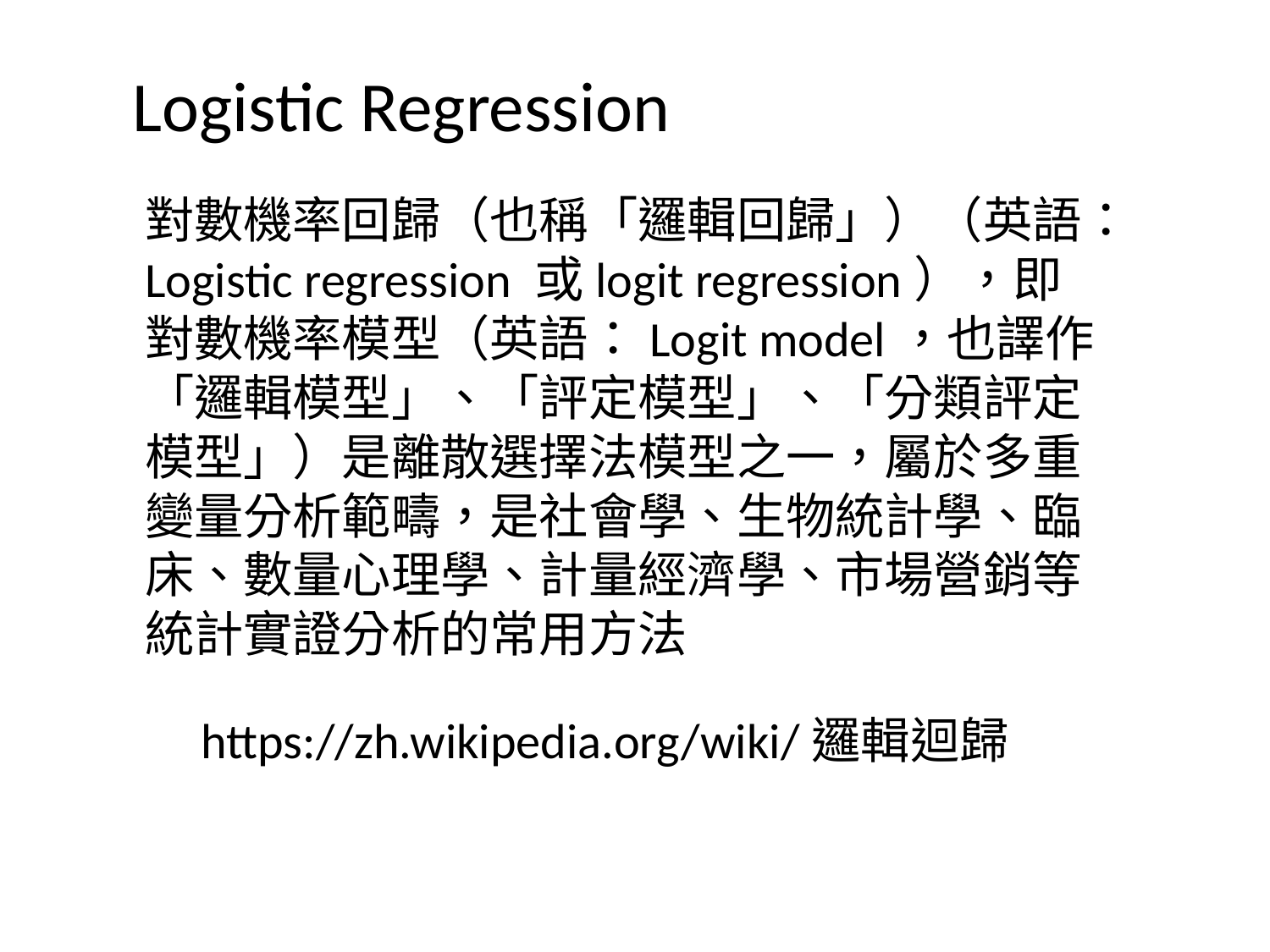

Logistic Regression
對數機率回歸（也稱「邏輯回歸」）（英語：Logistic regression 或logit regression），即對數機率模型（英語：Logit model，也譯作「邏輯模型」、「評定模型」、「分類評定模型」）是離散選擇法模型之一，屬於多重變量分析範疇，是社會學、生物統計學、臨床、數量心理學、計量經濟學、市場營銷等統計實證分析的常用方法
https://zh.wikipedia.org/wiki/邏輯迴歸